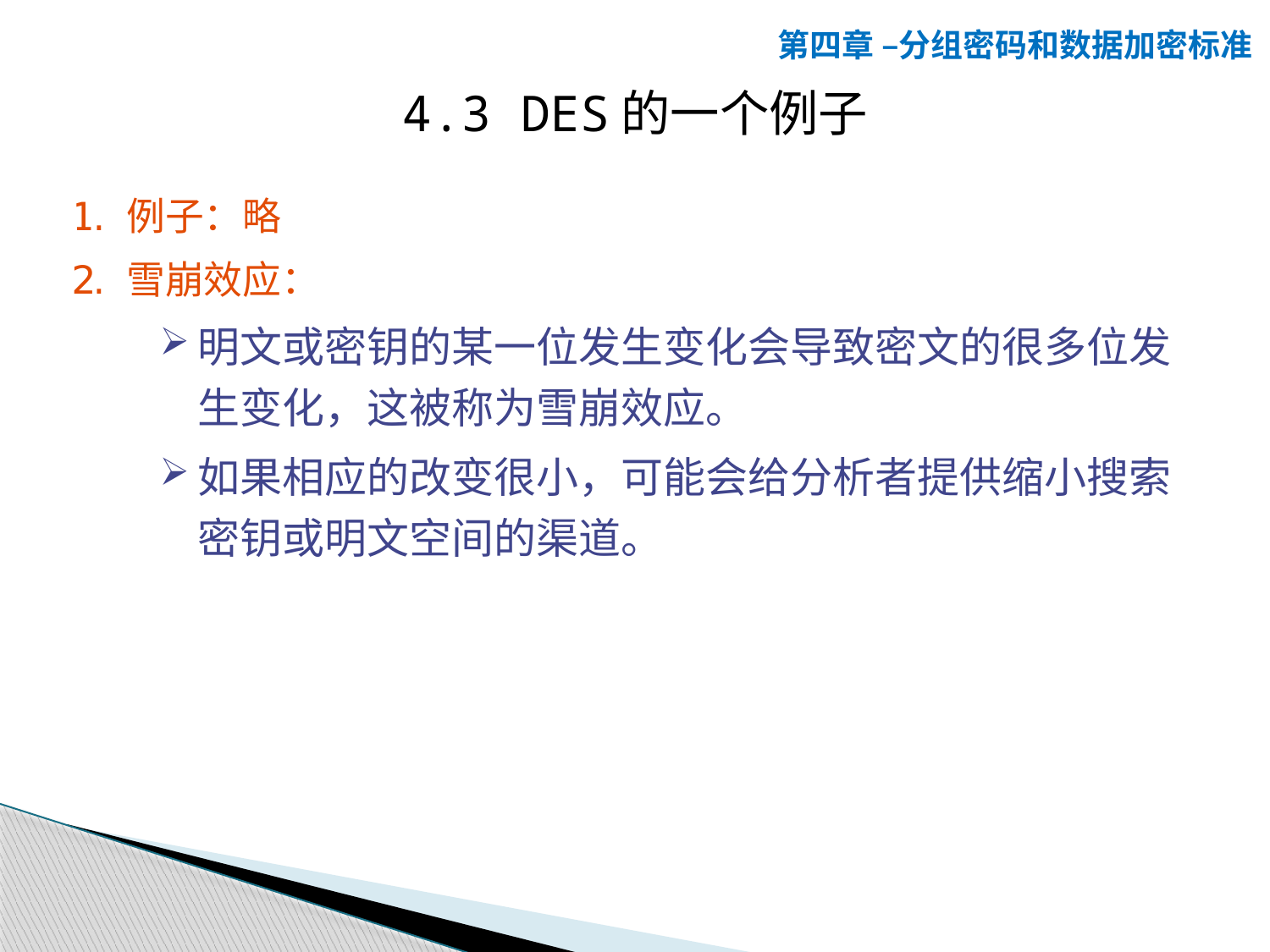

第四章 –分组密码和数据加密标准
4.3 DES的一个例子
1. 例子：略
2. 雪崩效应：
明文或密钥的某一位发生变化会导致密文的很多位发生变化，这被称为雪崩效应。
如果相应的改变很小，可能会给分析者提供缩小搜索密钥或明文空间的渠道。